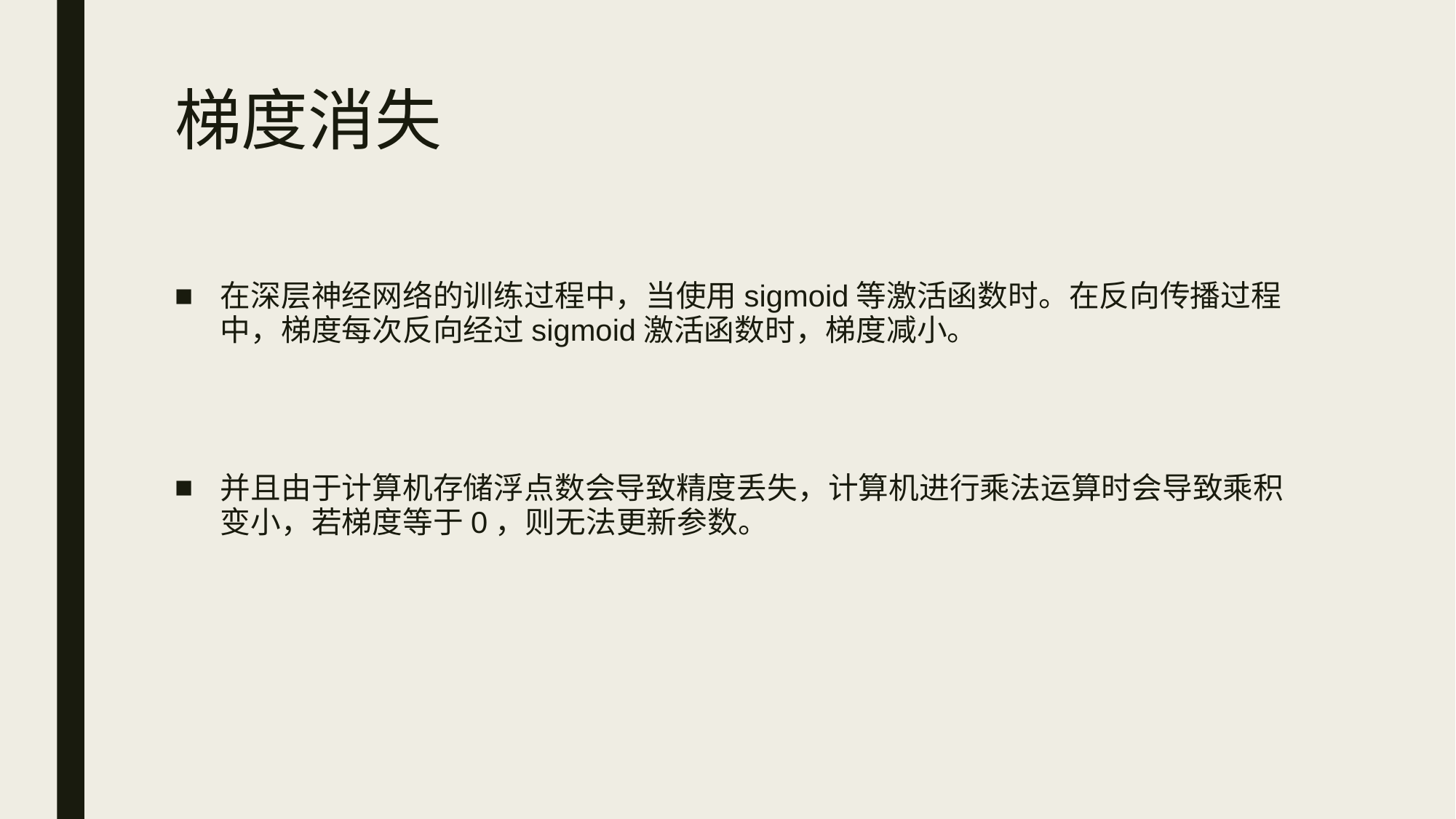

# 梯度消失

在深层神经网络的训练过程中，当使用sigmoid等激活函数时。在反向传播过程中，梯度每次反向经过sigmoid激活函数时，梯度减小。

并且由于计算机存储浮点数会导致精度丢失，计算机进行乘法运算时会导致乘积变小，若梯度等于0，则无法更新参数。